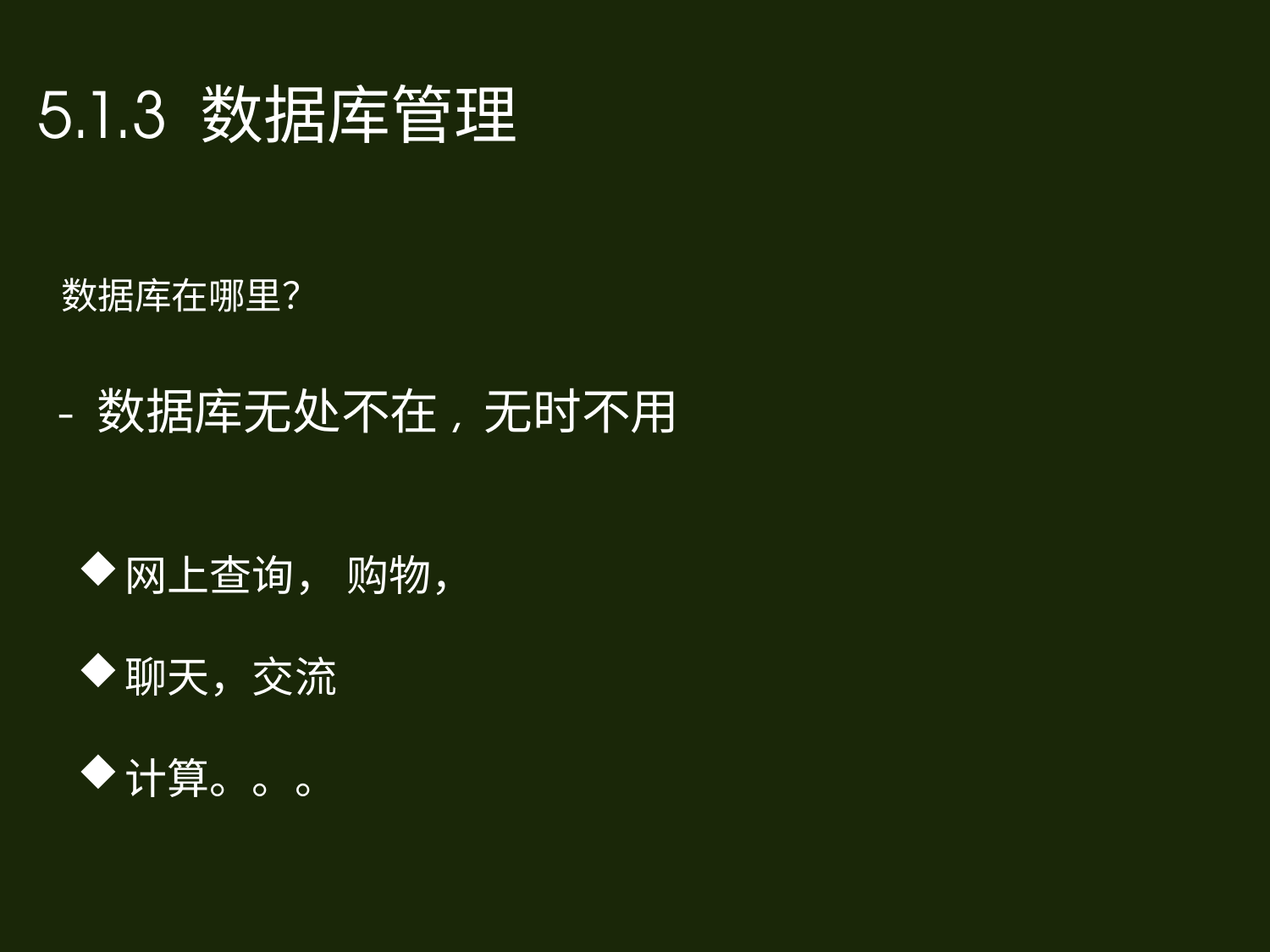

5.1.3 数据库管理
# 数据库在哪里？
- 数据库无处不在, 无时不用
网上查询， 购物，

聊天，交流

计算。。。